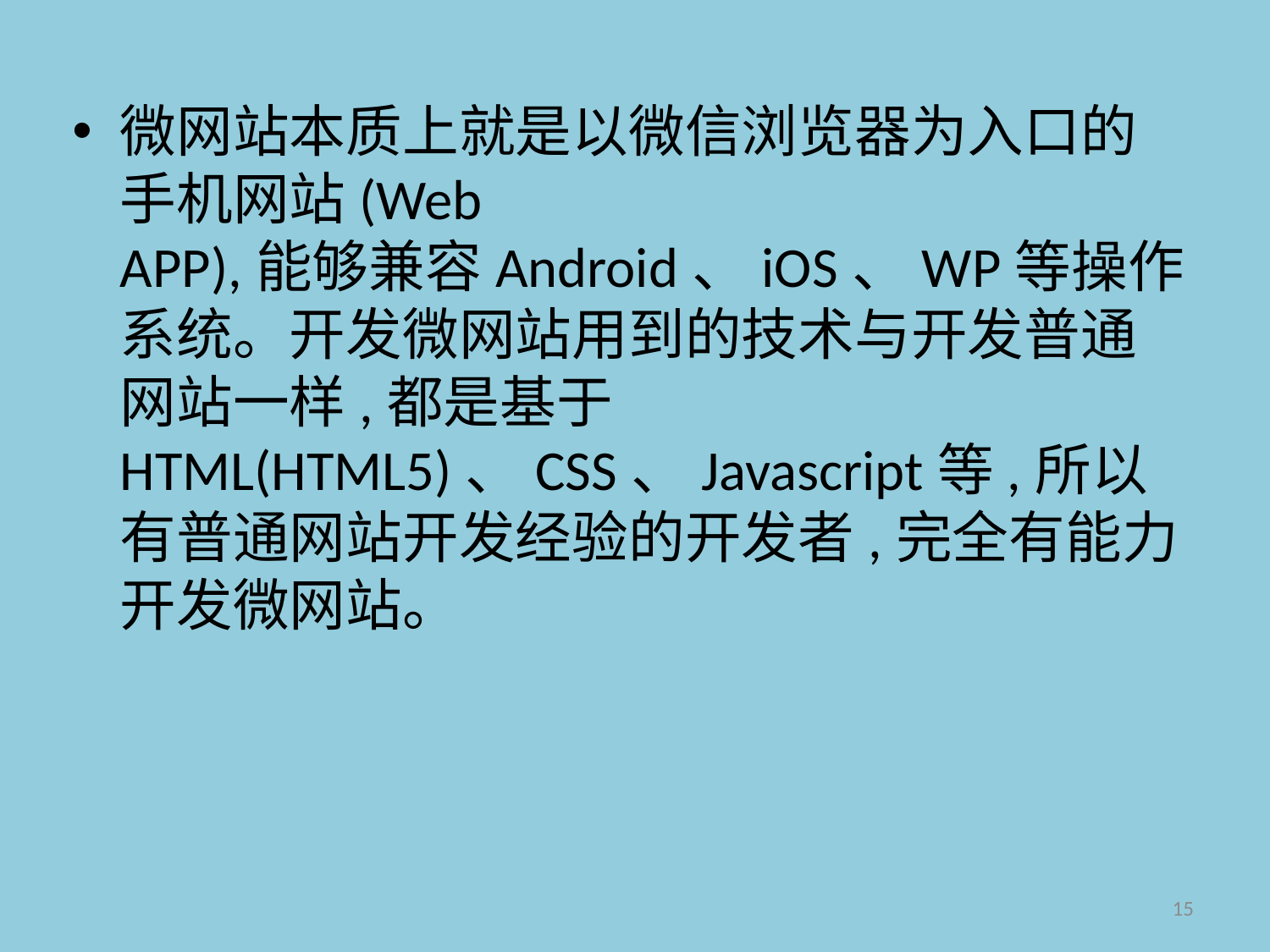

微网站本质上就是以微信浏览器为入口的手机网站(Web
APP),能够兼容Android、iOS、WP等操作系统。开发微网站用到的技术与开发普通网站一样,都是基于HTML(HTML5)、CSS、Javascript等,所以有普通网站开发经验的开发者,完全有能力开发微网站。
15